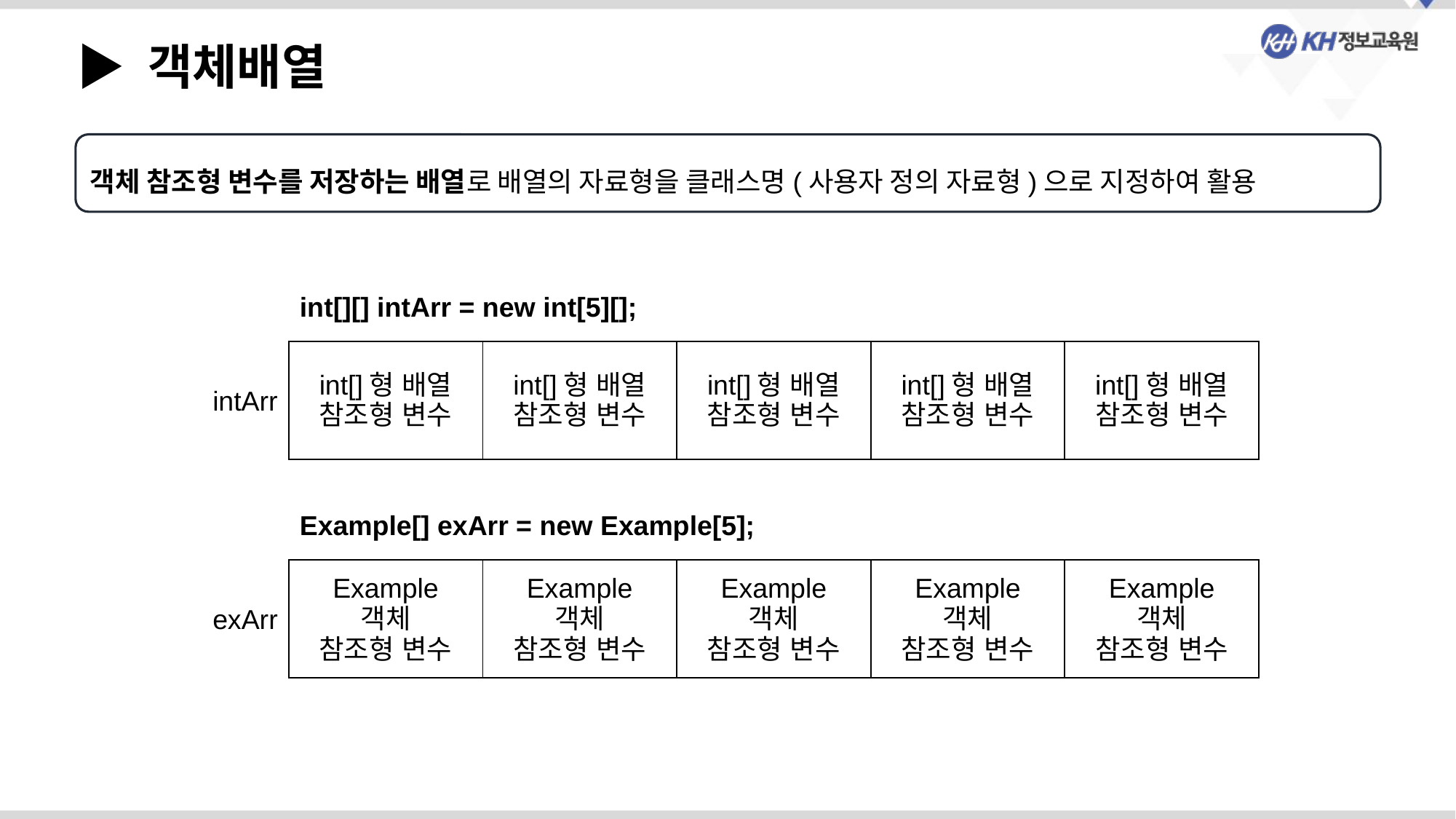

▶ 객체배열
객체 참조형 변수를 저장하는 배열로 배열의 자료형을 클래스명(사용자 정의 자료형)으로 지정하여 활용
int[][] intArr = new int[5][];
| int[]형 배열 참조형 변수 | int[]형 배열 참조형 변수 | int[]형 배열 참조형 변수 | int[]형 배열 참조형 변수 | int[]형 배열 참조형 변수 |
| --- | --- | --- | --- | --- |
intArr
Example[] exArr = new Example[5];
| Example 객체 참조형 변수 | Example 객체 참조형 변수 | Example 객체 참조형 변수 | Example 객체 참조형 변수 | Example 객체 참조형 변수 |
| --- | --- | --- | --- | --- |
exArr